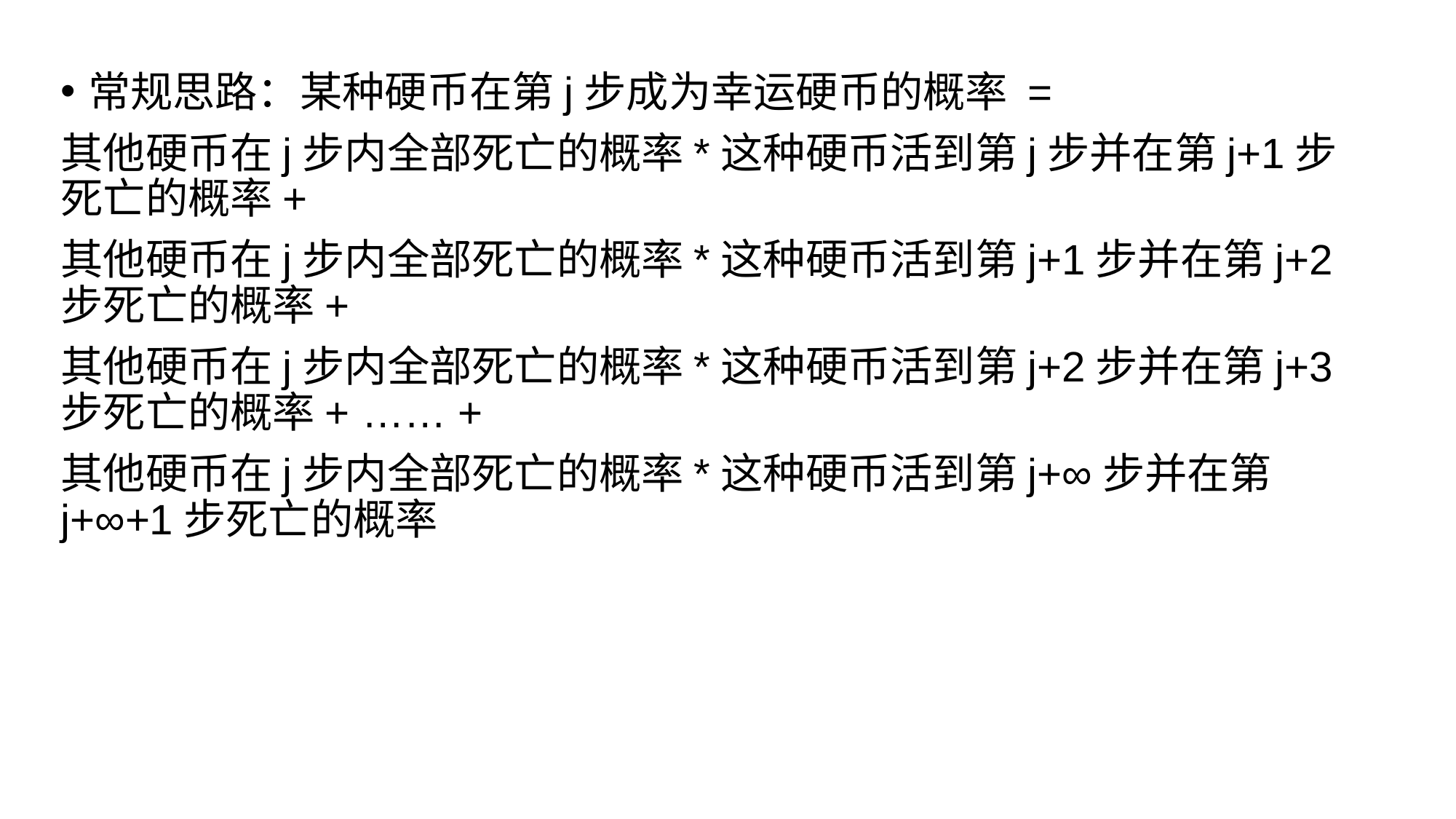

常规思路：某种硬币在第j步成为幸运硬币的概率 =
其他硬币在j步内全部死亡的概率*这种硬币活到第j步并在第j+1步死亡的概率+
其他硬币在j步内全部死亡的概率*这种硬币活到第j+1步并在第j+2步死亡的概率+
其他硬币在j步内全部死亡的概率*这种硬币活到第j+2步并在第j+3步死亡的概率+ …… +
其他硬币在j步内全部死亡的概率*这种硬币活到第j+∞步并在第j+∞+1步死亡的概率